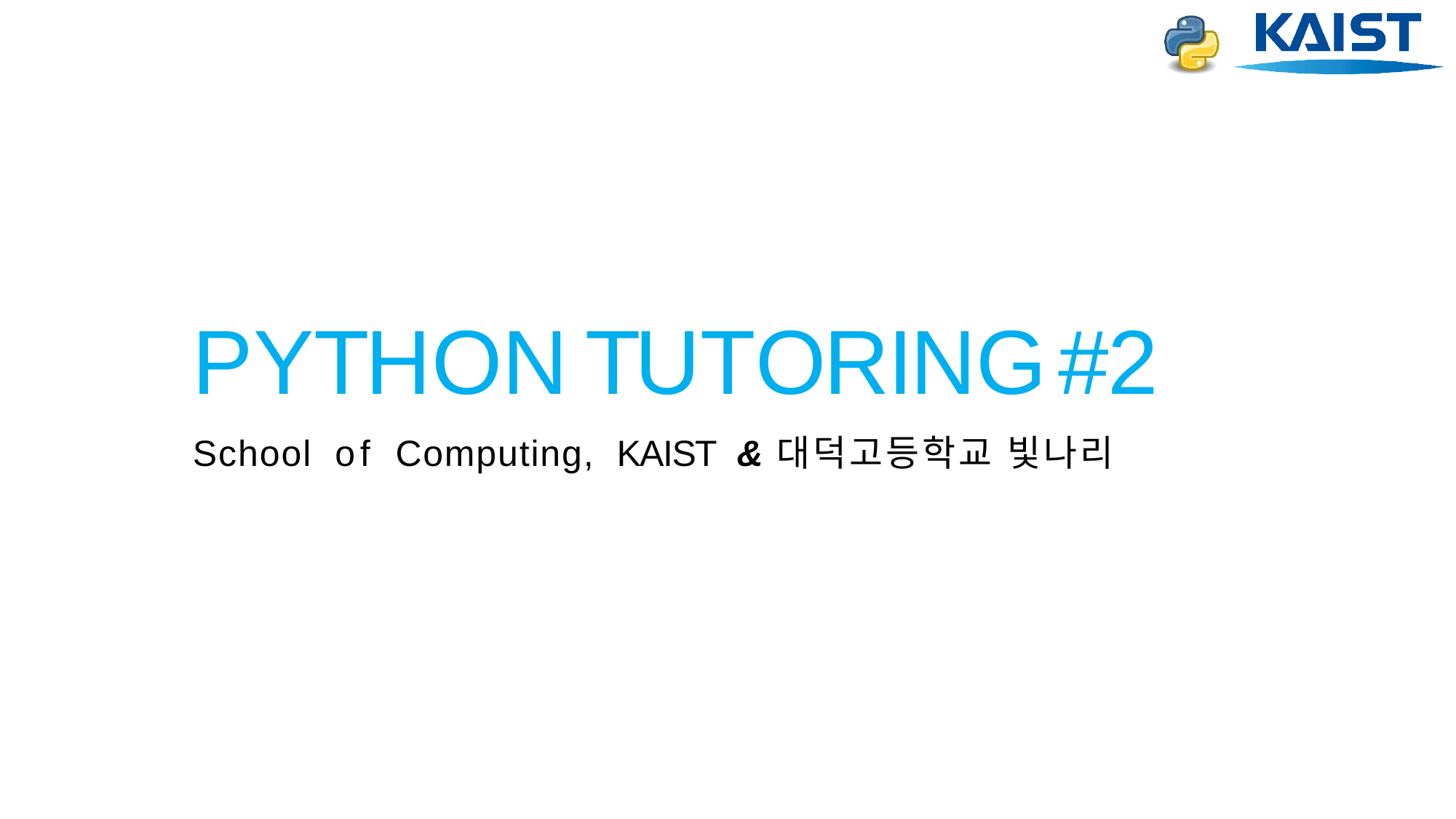

# PYTHON	TUTORING	#2
School	of	Computing,	KAIST	&	대덕고등학교 빛나리